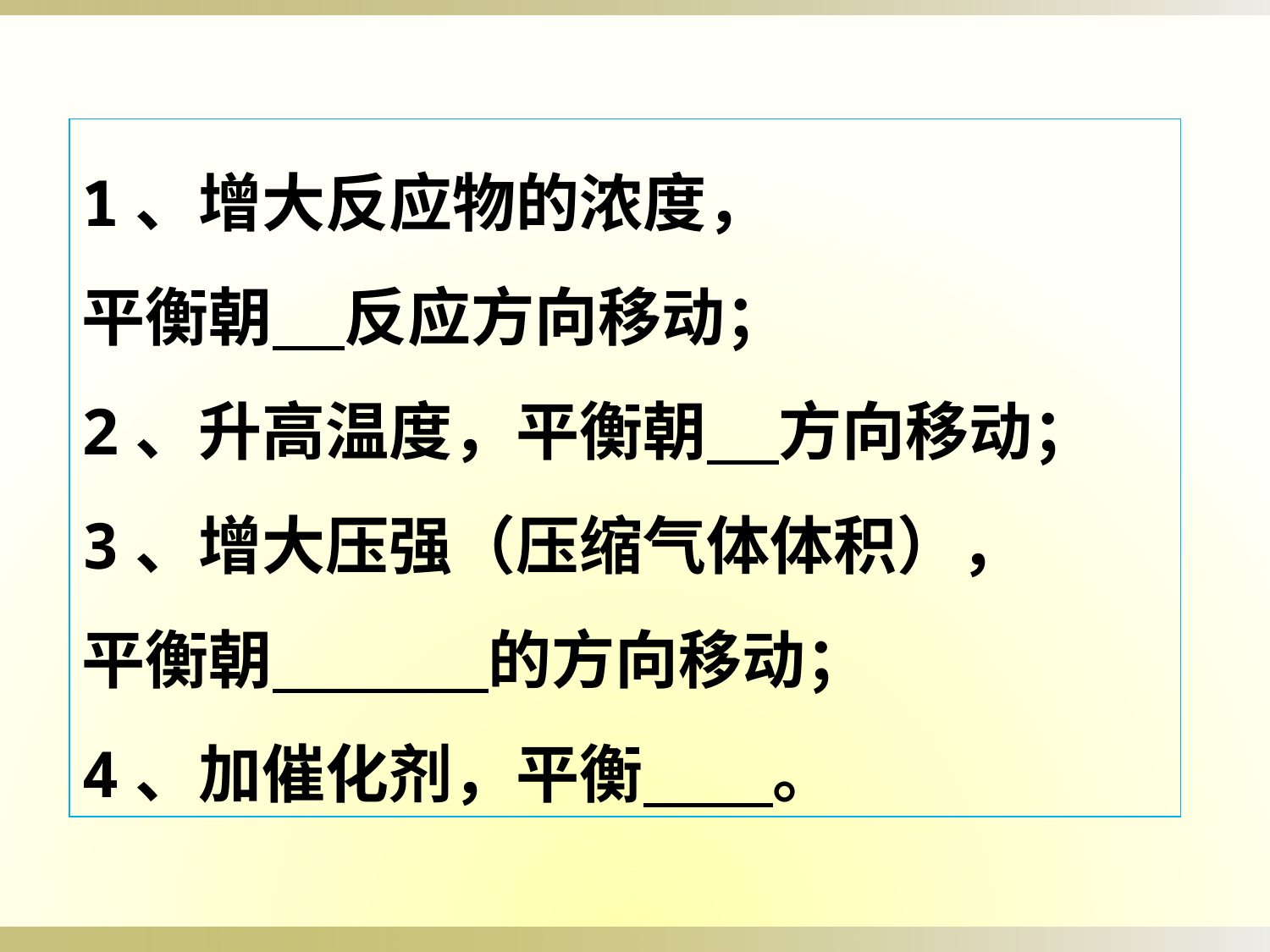

1、增大反应物的浓度，
平衡朝     反应方向移动；
2、升高温度，平衡朝     方向移动；
3、增大压强（压缩气体体积），
平衡朝               的方向移动；
4、加催化剂，平衡         。